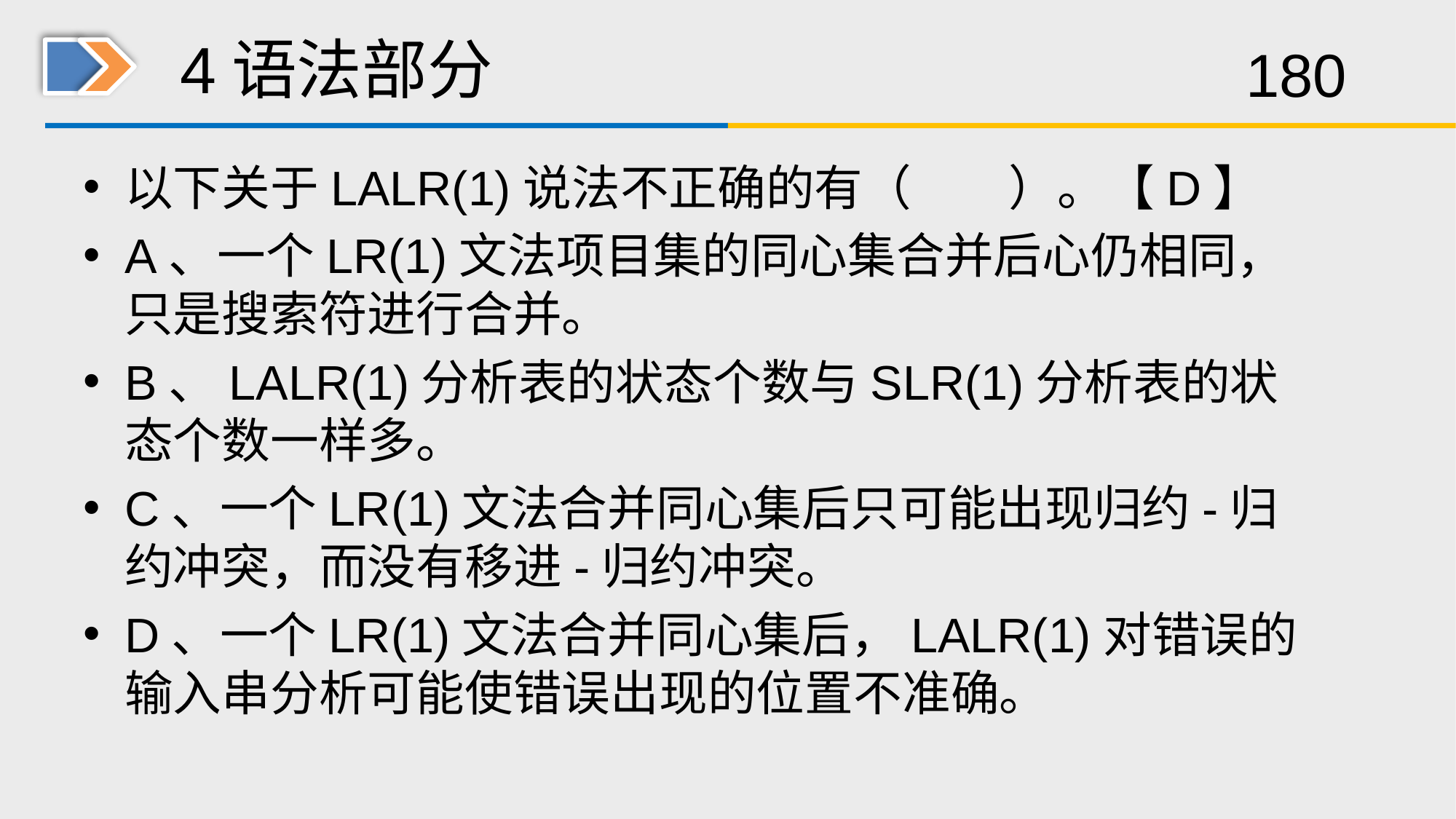

# 4语法部分
180
以下关于LALR(1)说法不正确的有（　　）。【D】
A、一个LR(1)文法项目集的同心集合并后心仍相同，只是搜索符进行合并。
B、LALR(1)分析表的状态个数与SLR(1)分析表的状态个数一样多。
C、一个LR(1)文法合并同心集后只可能出现归约-归约冲突，而没有移进-归约冲突。
D、一个LR(1)文法合并同心集后，LALR(1)对错误的输入串分析可能使错误出现的位置不准确。